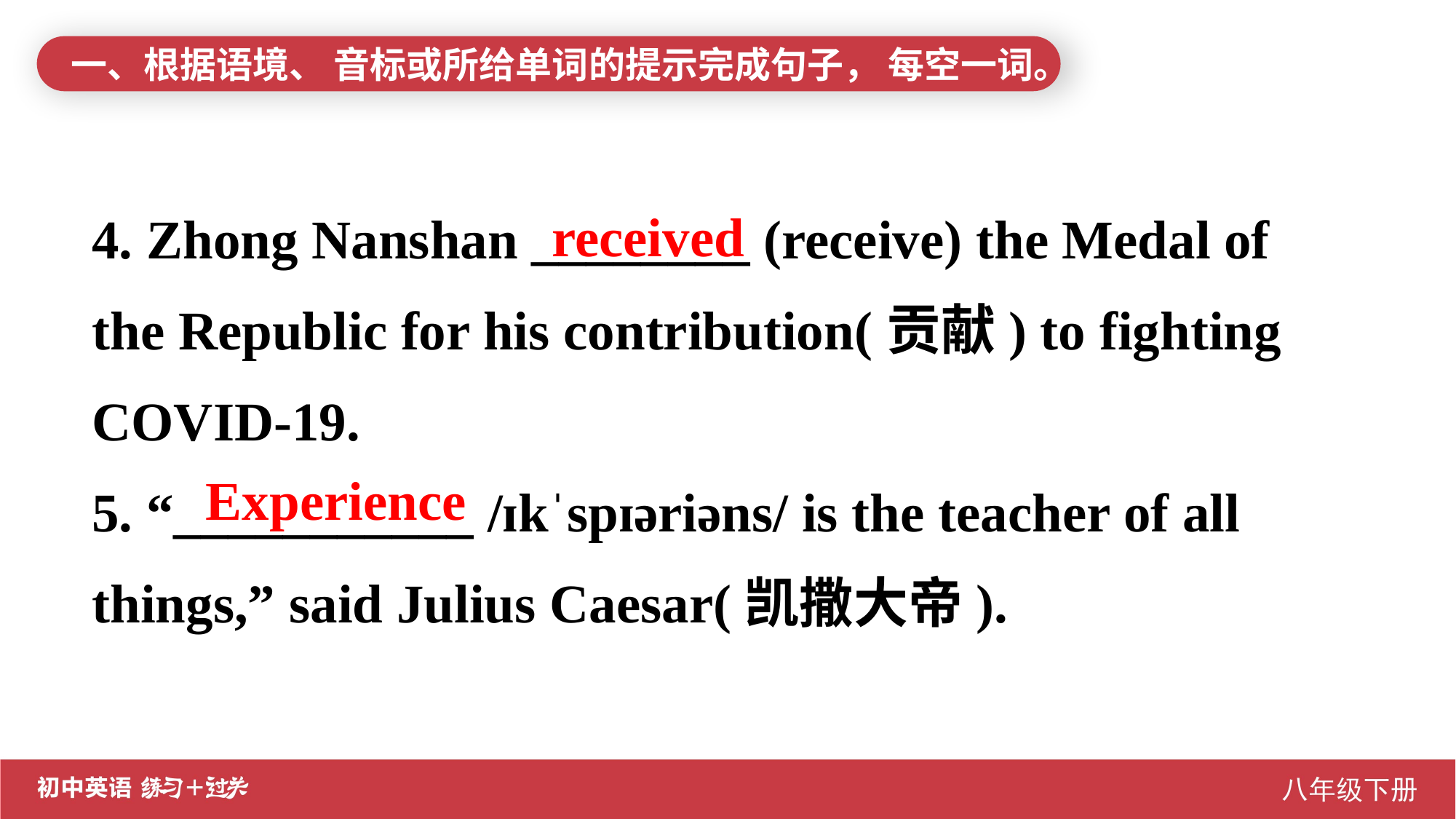

一、根据语境、 音标或所给单词的提示完成句子， 每空一词。
4. Zhong Nanshan ________ (receive) the Medal of the Republic for his contribution(贡献) to fighting COVID-19.
5. “___________ /ɪkˈspɪəriəns/ is the teacher of all things,” said Julius Caesar(凯撒大帝).

received
Experience